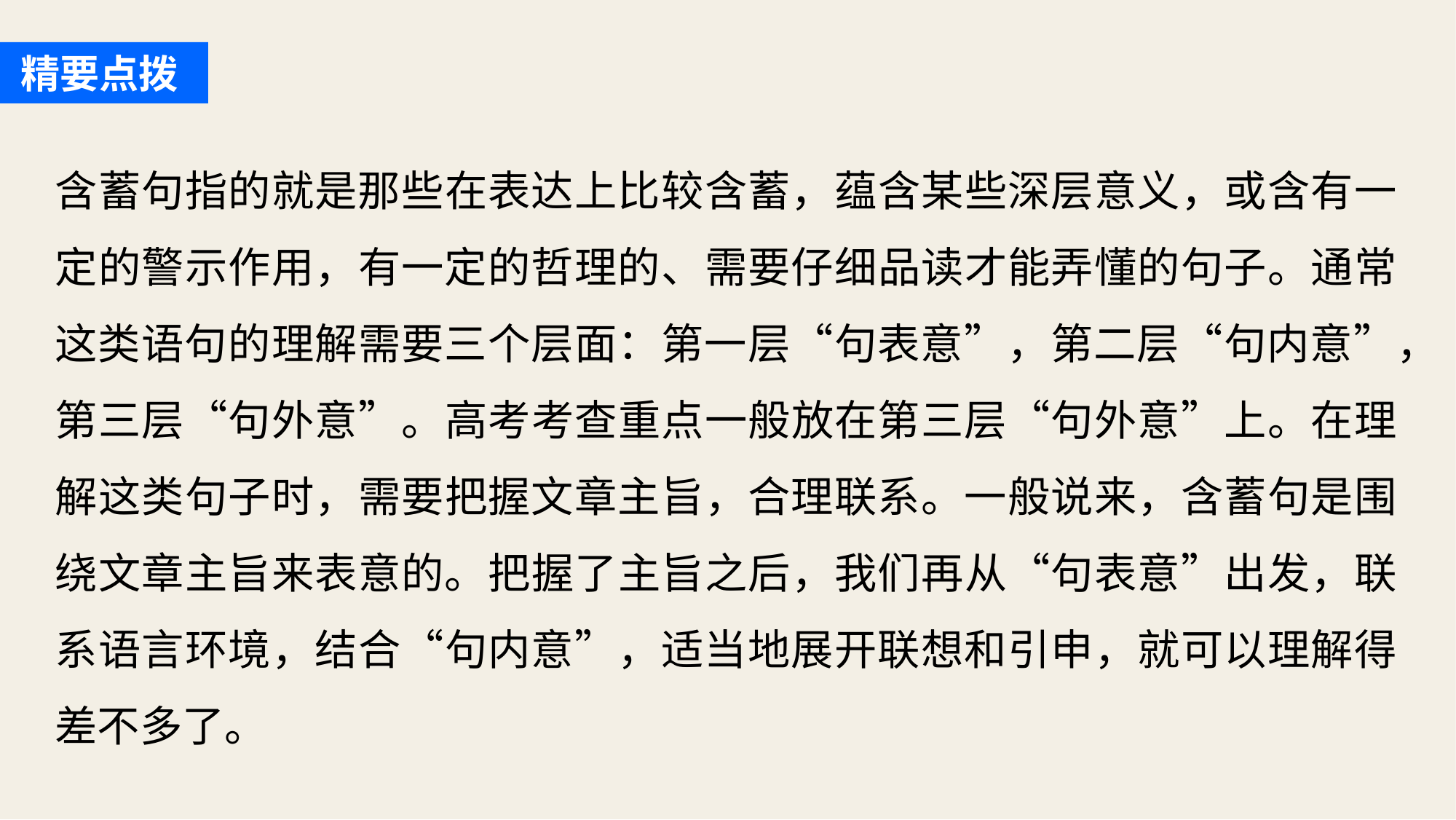

精要点拨
含蓄句指的就是那些在表达上比较含蓄，蕴含某些深层意义，或含有一定的警示作用，有一定的哲理的、需要仔细品读才能弄懂的句子。通常这类语句的理解需要三个层面：第一层“句表意”，第二层“句内意”，第三层“句外意”。高考考查重点一般放在第三层“句外意”上。在理解这类句子时，需要把握文章主旨，合理联系。一般说来，含蓄句是围绕文章主旨来表意的。把握了主旨之后，我们再从“句表意”出发，联系语言环境，结合“句内意”，适当地展开联想和引申，就可以理解得差不多了。